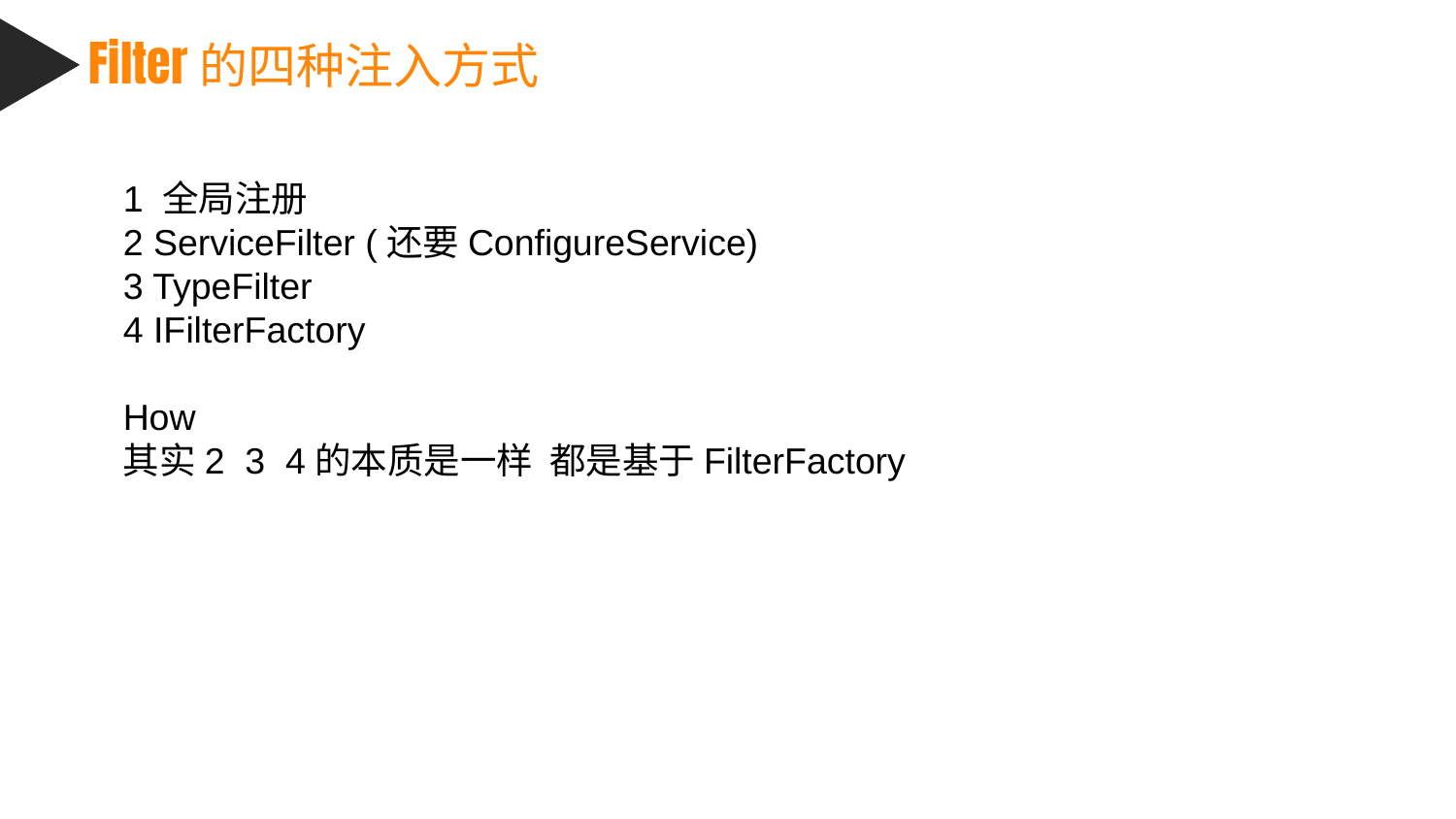

Filter的四种注入方式
1 全局注册
2 ServiceFilter (还要ConfigureService)
3 TypeFilter
4 IFilterFactory

How
其实2  3  4的本质是一样  都是基于FilterFactory